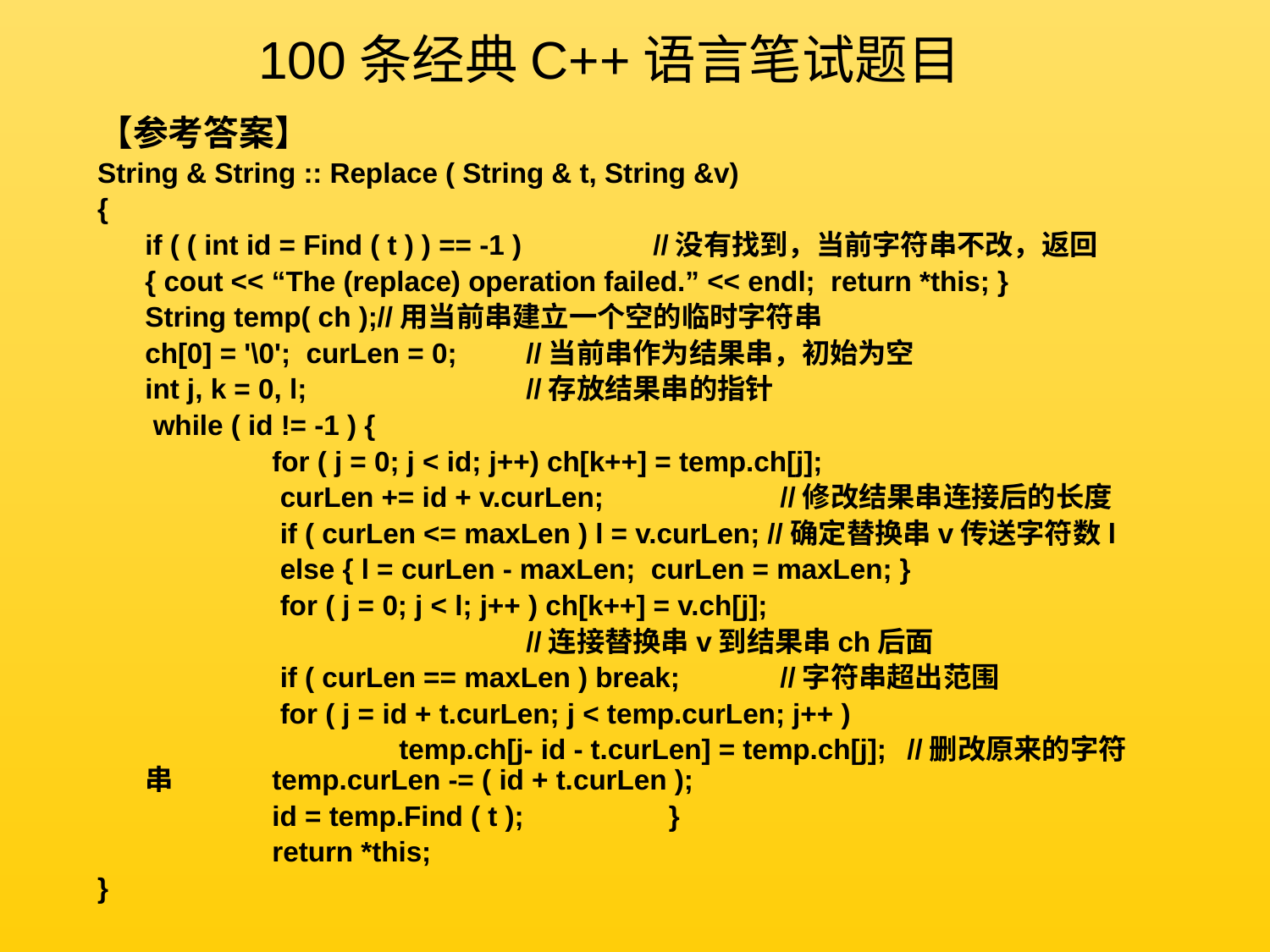

100条经典C++语言笔试题目
【参考答案】
String & String :: Replace ( String & t, String &v)
{
	if ( ( int id = Find ( t ) ) == -1 ) 	//没有找到，当前字符串不改，返回
	{ cout << “The (replace) operation failed.” << endl;  return *this; }
	String temp( ch );//用当前串建立一个空的临时字符串
	ch[0] = '\0';  curLen = 0;	//当前串作为结果串，初始为空
  	int j, k = 0, l;		//存放结果串的指针
	 while ( id != -1 ) {
		for ( j = 0; j < id; j++) ch[k++] = temp.ch[j];
		 curLen += id + v.curLen;		//修改结果串连接后的长度
		 if ( curLen <= maxLen ) l = v.curLen; //确定替换串v传送字符数l
		 else { l = curLen - maxLen;  curLen = maxLen; }
		 for ( j = 0; j < l; j++ ) ch[k++] = v.ch[j];
				//连接替换串v到结果串ch后面
	 	 if ( curLen == maxLen ) break;	//字符串超出范围
		 for ( j = id + t.curLen; j < temp.curLen; j++ )
			temp.ch[j- id - t.curLen] = temp.ch[j];	//删改原来的字符串  	temp.curLen -= ( id + t.curLen );
		id = temp.Find ( t ); 	  }
  		return *this;
}